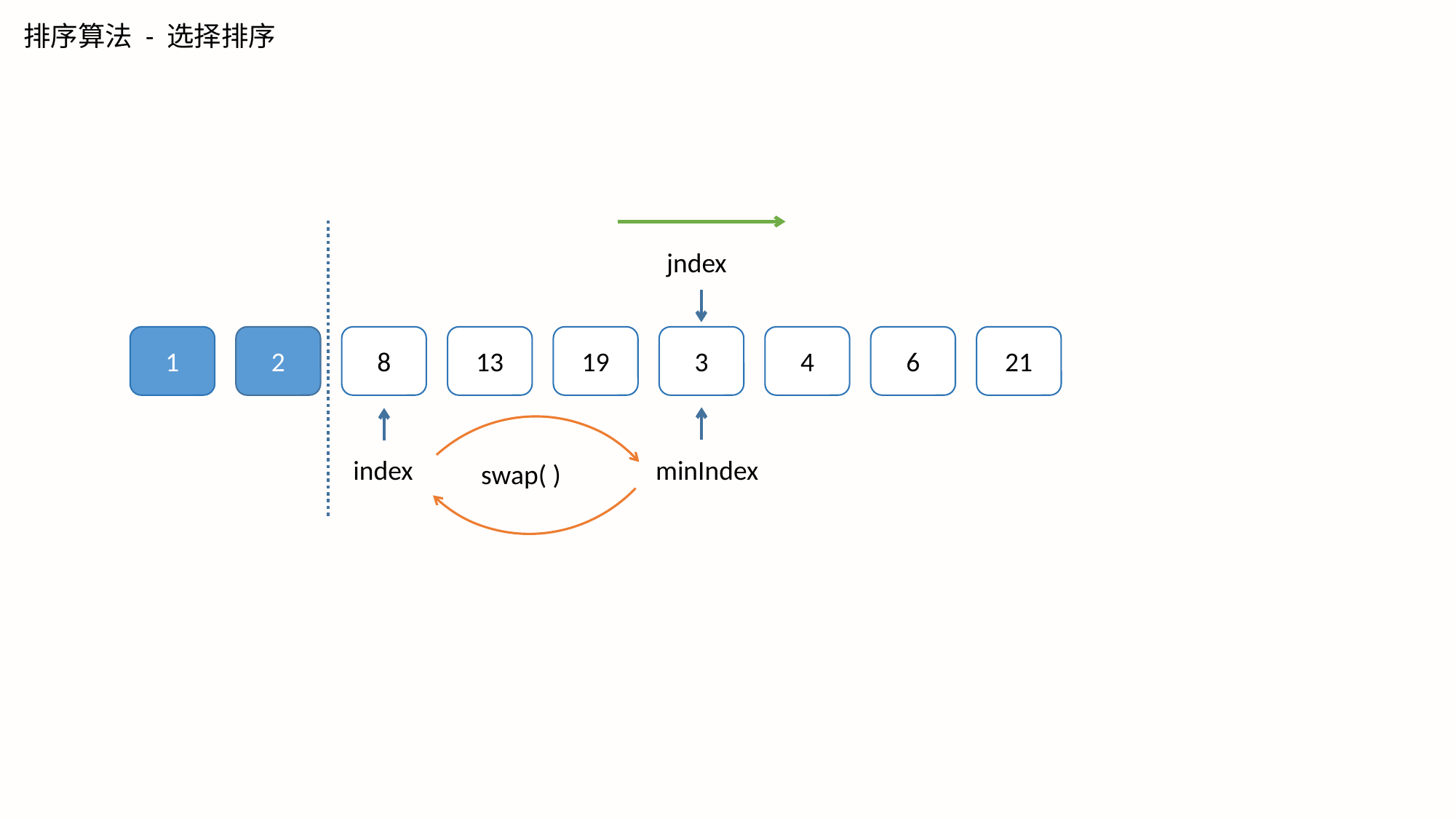

排序算法 - 选择排序
jndex

1
2
8
13
19
3
4
6
21
index
minIndex
swap( )